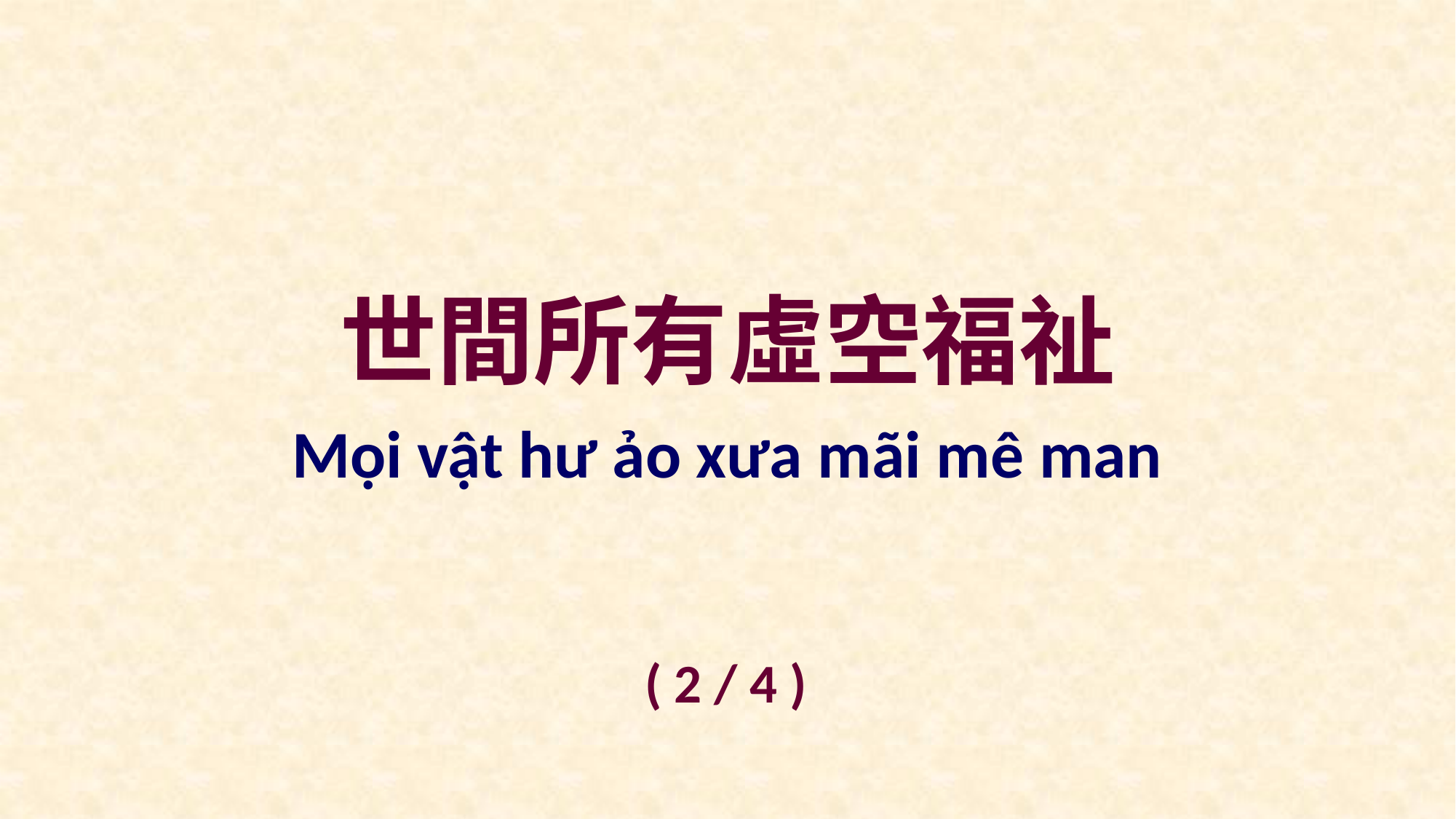

世間所有虛空福祉
Mọi vật hư ảo xưa mãi mê man
( 2 / 4 )